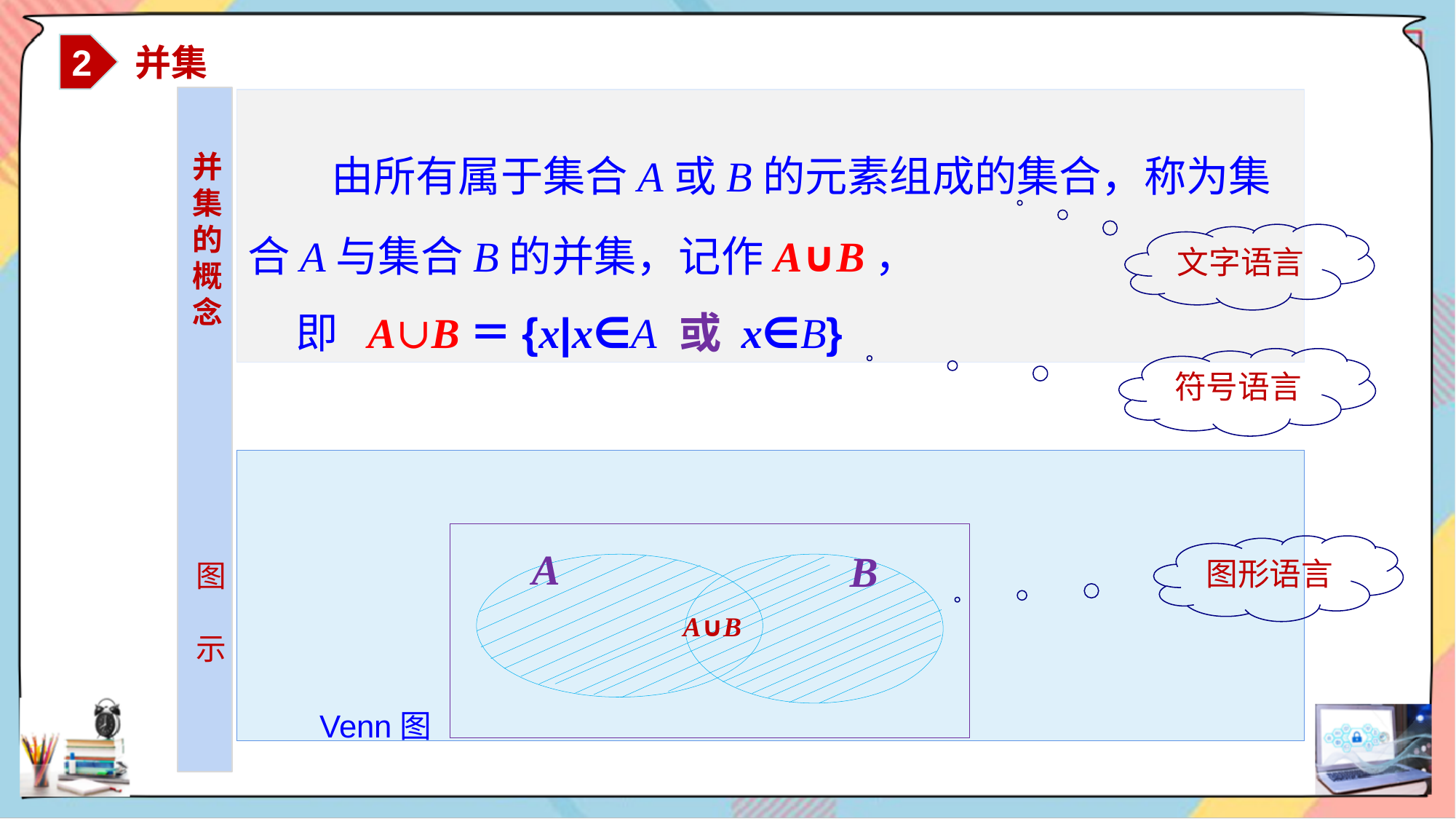

2
 并集

     由所有属于集合A或B的元素组成的集合，称为集合A与集合B的并集，记作A∪B，
    即  A∪B＝{x|x∈A 或 x∈B}
并
集的概
念
文字语言
符号语言

图形语言
A
B
图

示

A∪B

Venn图